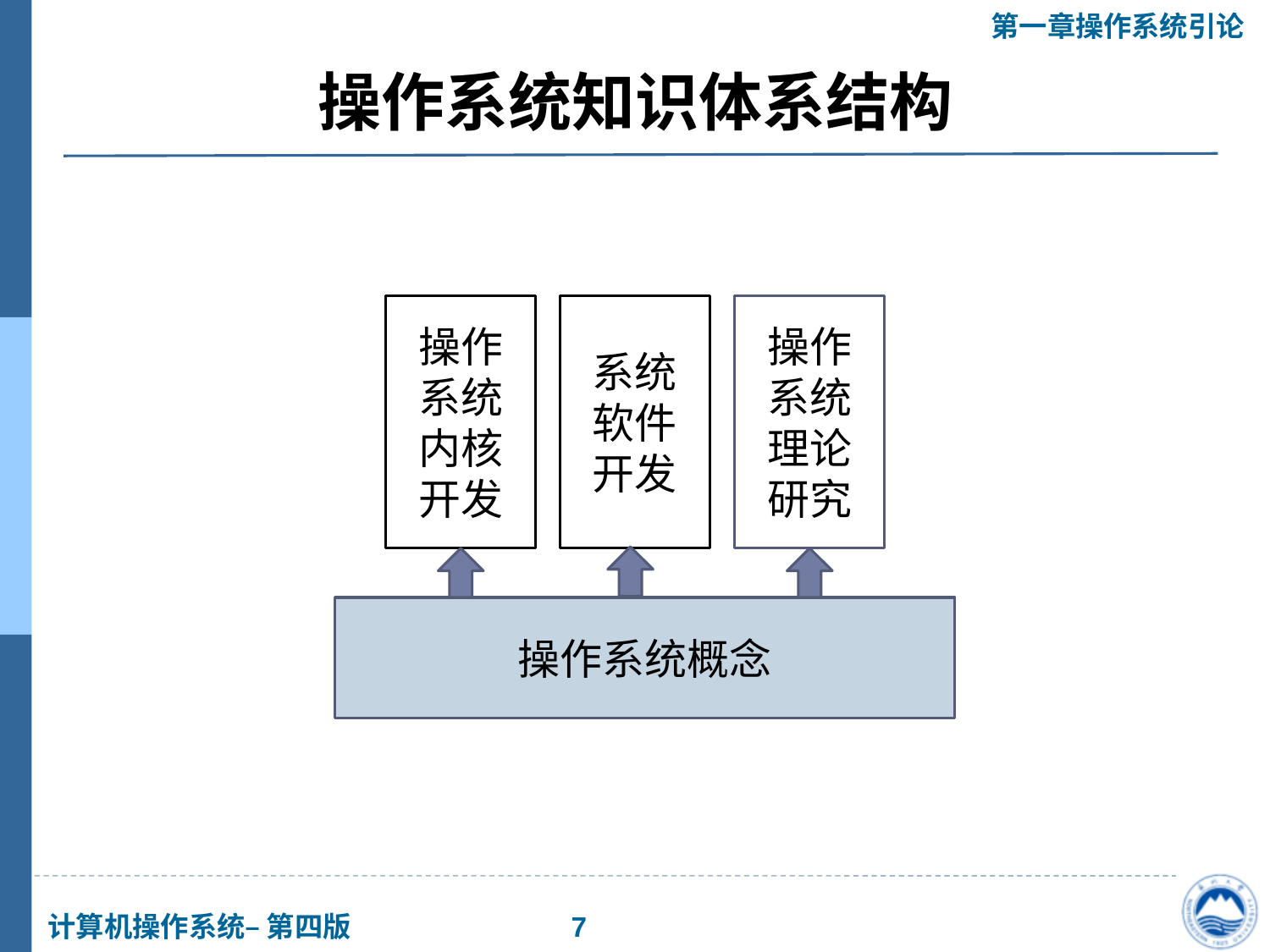

# 操作系统知识体系结构
操作系统内核开发
系统软件开发
操作系统理论研究

操作系统概念